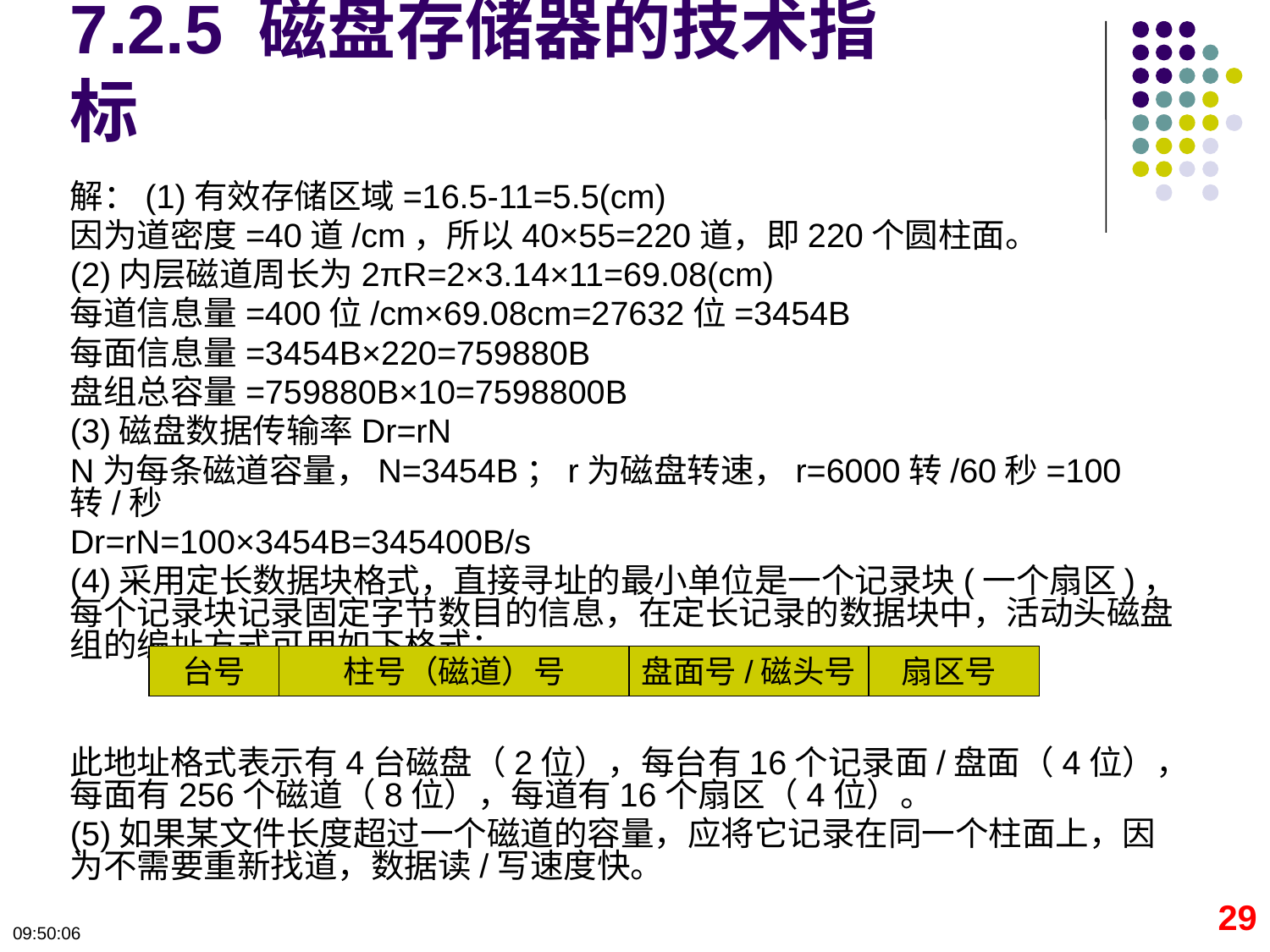

# 7.2.5 磁盘存储器的技术指标
解：(1)有效存储区域=16.5-11=5.5(cm)
因为道密度=40道/cm，所以40×55=220道，即220个圆柱面。
(2)内层磁道周长为2πR=2×3.14×11=69.08(cm)
每道信息量=400位/cm×69.08cm=27632位=3454B
每面信息量=3454B×220=759880B
盘组总容量=759880B×10=7598800B
(3)磁盘数据传输率Dr=rN
N为每条磁道容量，N=3454B；r为磁盘转速，r=6000转/60秒=100转/秒
Dr=rN=100×3454B=345400B/s
(4)采用定长数据块格式，直接寻址的最小单位是一个记录块(一个扇区)，每个记录块记录固定字节数目的信息，在定长记录的数据块中，活动头磁盘组的编址方式可用如下格式：

此地址格式表示有4台磁盘（2位），每台有16个记录面/盘面（4位），每面有256个磁道（8位），每道有16个扇区（4位）。
(5)如果某文件长度超过一个磁道的容量，应将它记录在同一个柱面上，因为不需要重新找道，数据读/写速度快。
台号
柱号（磁道）号
盘面号/磁头号
扇区号
29
09:50:06